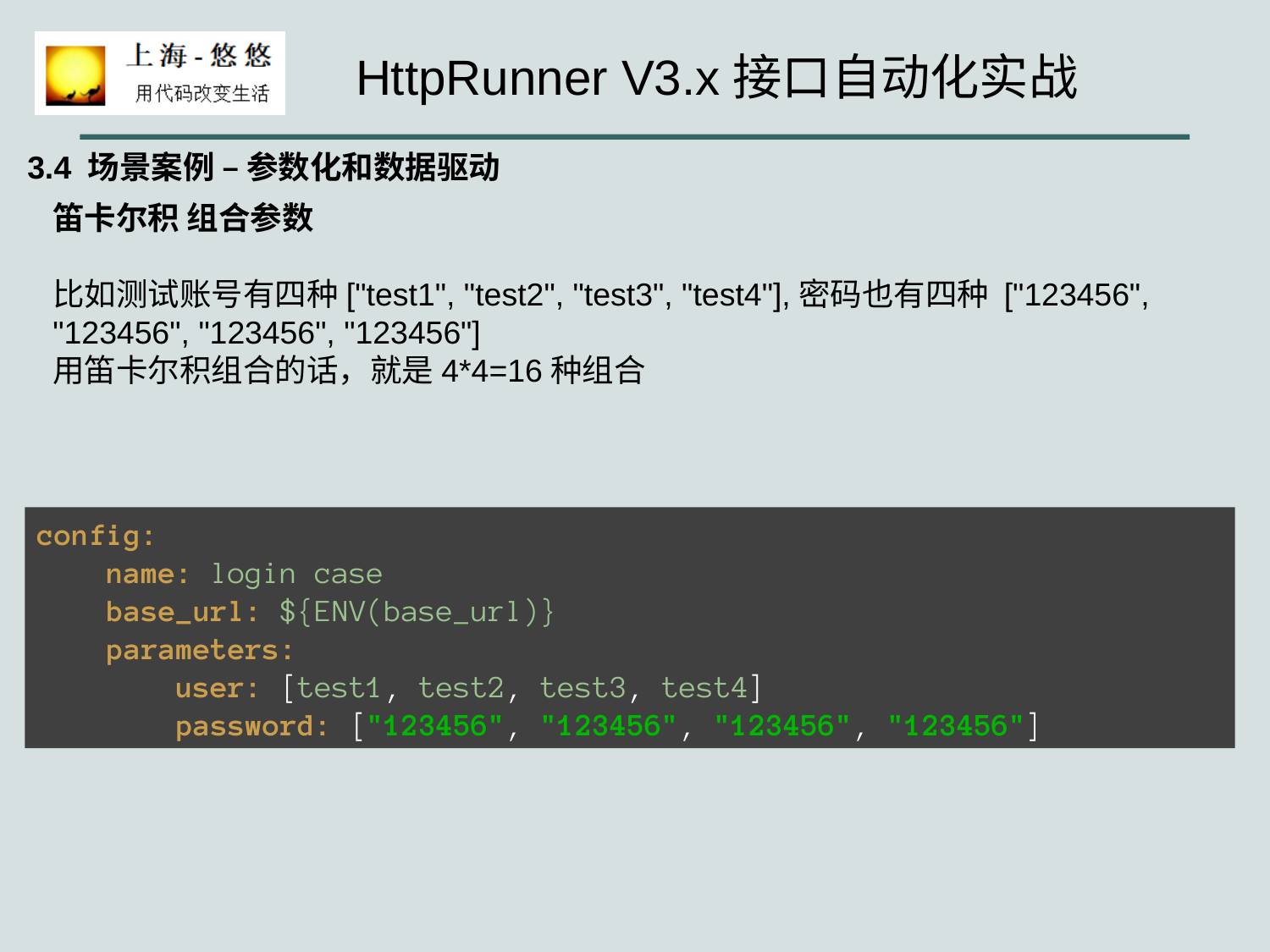

3.4 场景案例 – 参数化和数据驱动
笛卡尔积 组合参数

比如测试账号有四种["test1", "test2", "test3", "test4"],密码也有四种 ["123456", "123456", "123456", "123456"]
用笛卡尔积组合的话，就是4*4=16种组合
config:
    name: login case
    base_url: ${ENV(base_url)}
    parameters:
        user: [test1, test2, test3, test4]
        password: ["123456", "123456", "123456", "123456"]